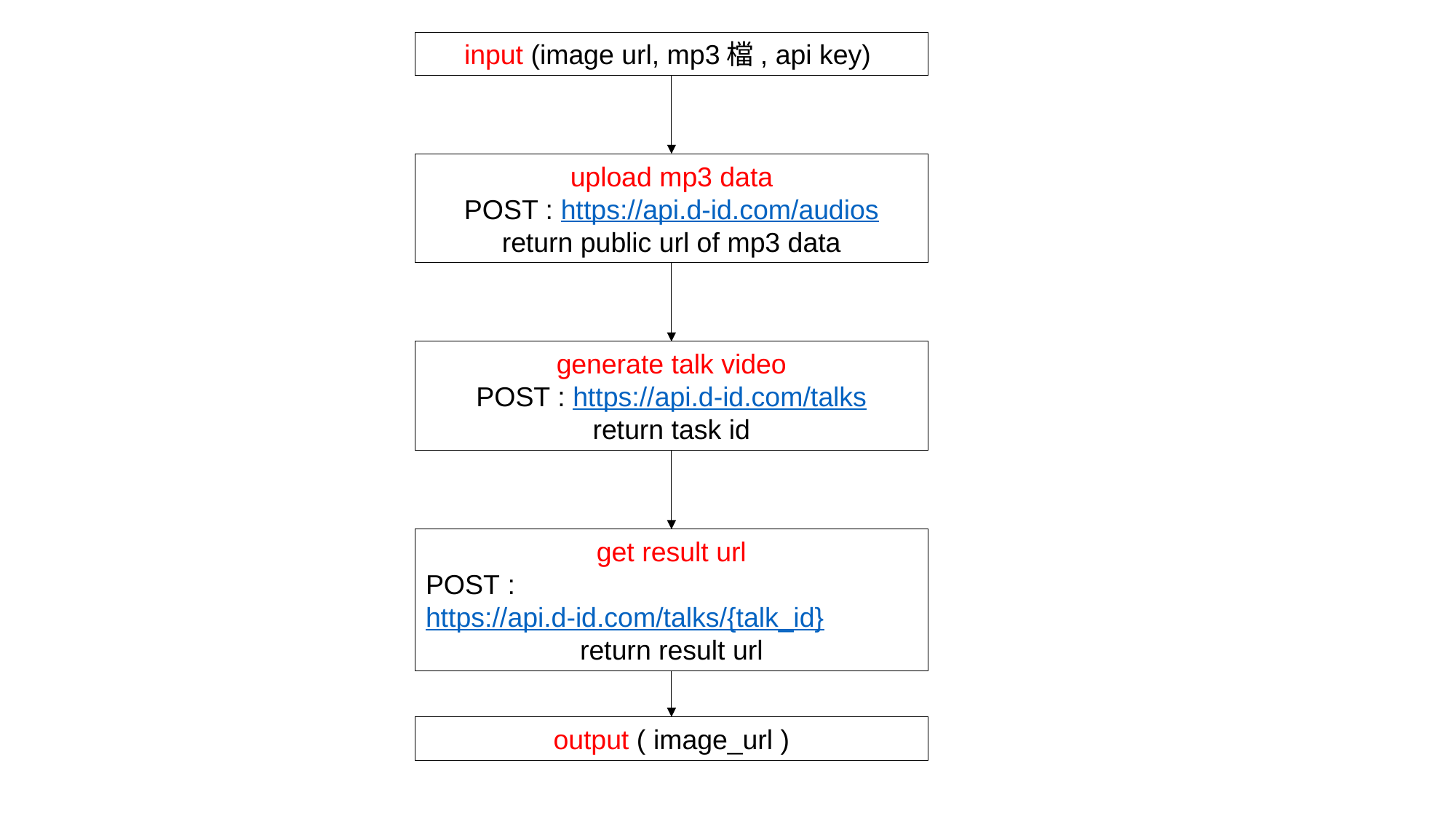

input (image url, mp3檔, api key)
upload mp3 data
POST : https://api.d-id.com/audios
return public url of mp3 data
generate talk video
POST : https://api.d-id.com/talks
return task id
get result url
POST : https://api.d-id.com/talks/{talk_id}
return result url
output ( image_url )